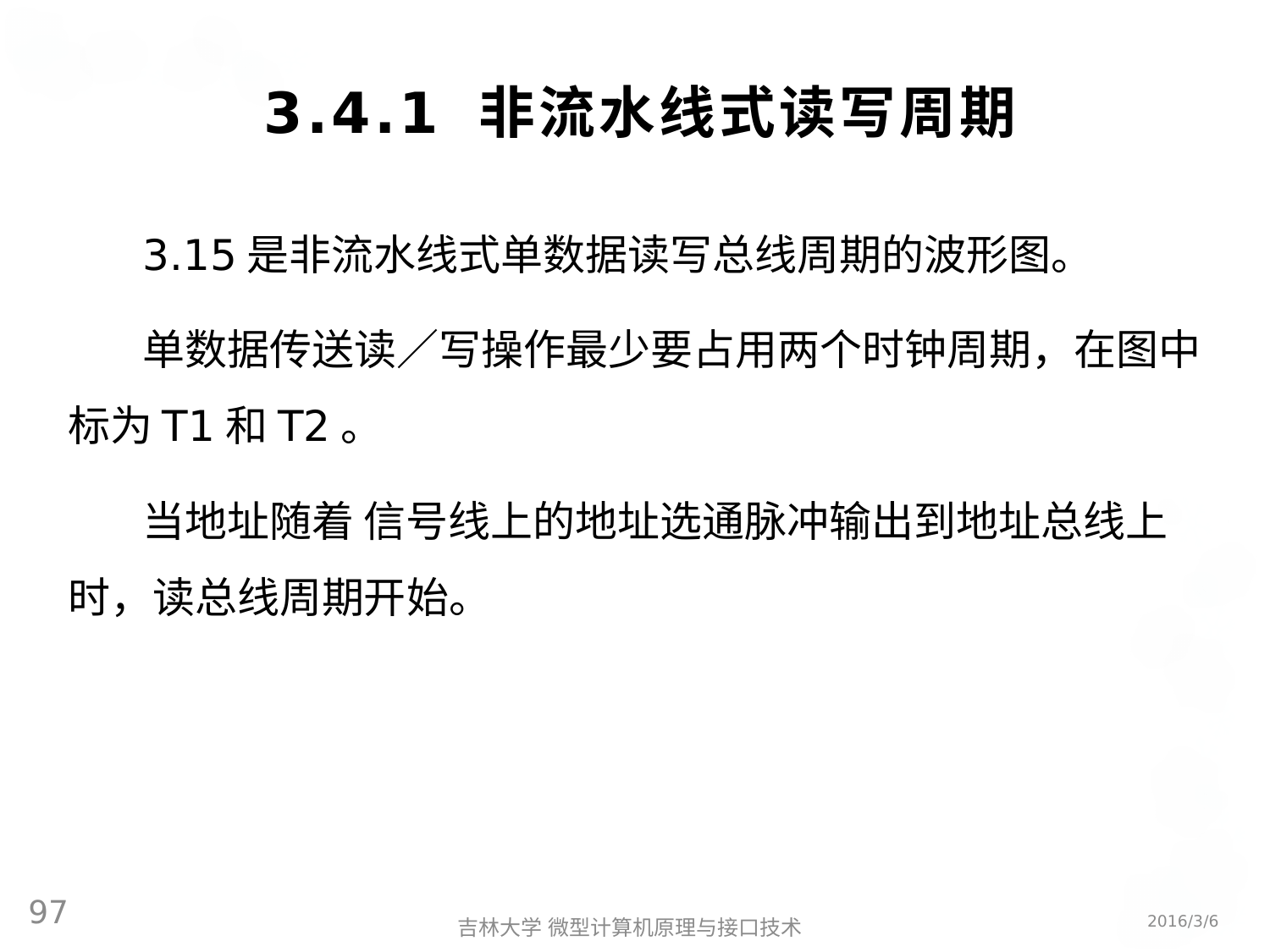

# 3.4.1 非流水线式读写周期
3.15是非流水线式单数据读写总线周期的波形图。
单数据传送读／写操作最少要占用两个时钟周期，在图中标为T1和T2。
当地址随着 信号线上的地址选通脉冲输出到地址总线上时，读总线周期开始。

97
2016/3/6
吉林大学 微型计算机原理与接口技术